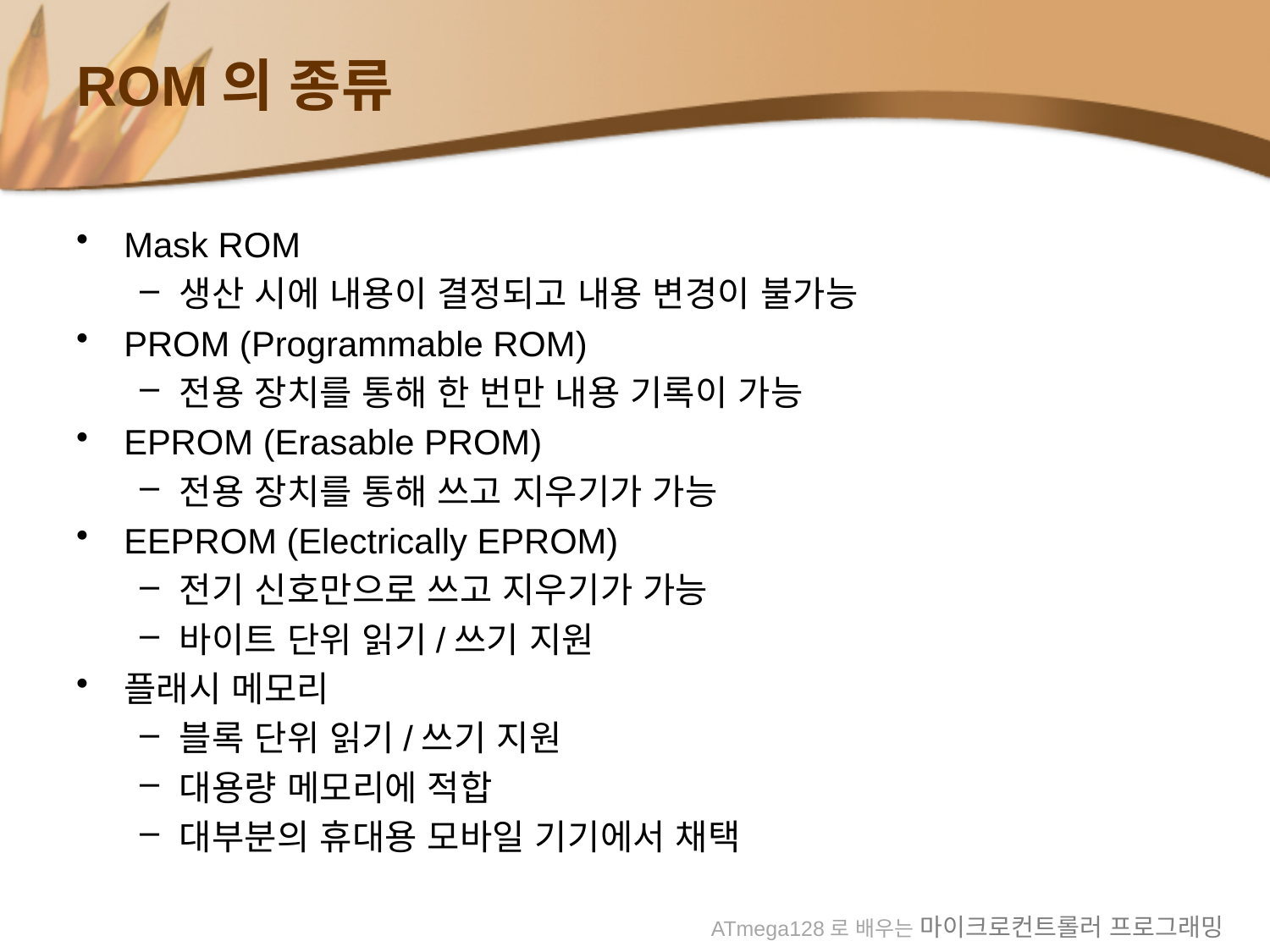

# ROM의 종류
Mask ROM
생산 시에 내용이 결정되고 내용 변경이 불가능
PROM (Programmable ROM)
전용 장치를 통해 한 번만 내용 기록이 가능
EPROM (Erasable PROM)
전용 장치를 통해 쓰고 지우기가 가능
EEPROM (Electrically EPROM)
전기 신호만으로 쓰고 지우기가 가능
바이트 단위 읽기/쓰기 지원
플래시 메모리
블록 단위 읽기/쓰기 지원
대용량 메모리에 적합
대부분의 휴대용 모바일 기기에서 채택